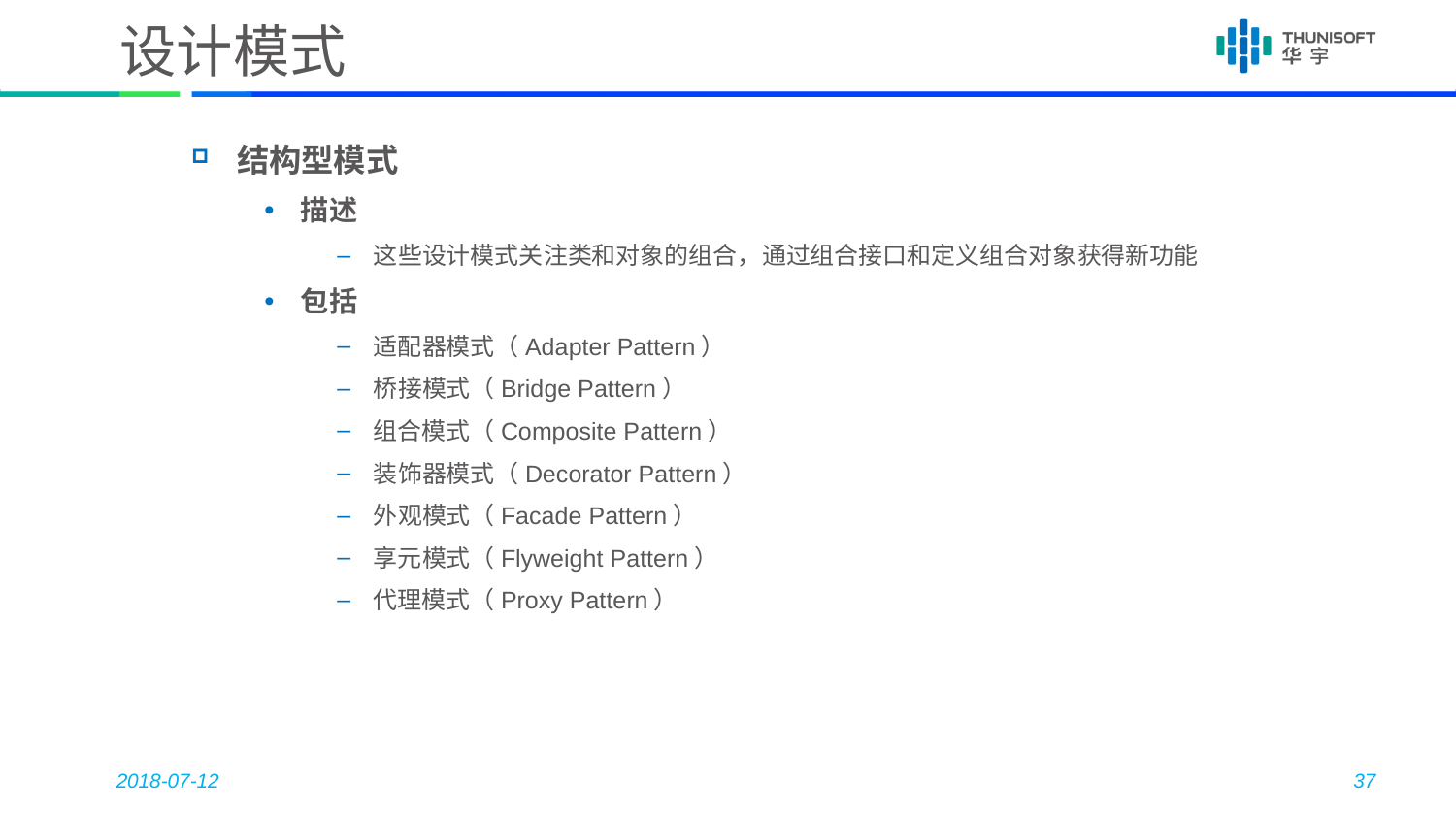

# 设计模式
结构型模式
描述
这些设计模式关注类和对象的组合，通过组合接口和定义组合对象获得新功能
包括
适配器模式（Adapter Pattern）
桥接模式（Bridge Pattern）
组合模式（Composite Pattern）
装饰器模式（Decorator Pattern）
外观模式（Facade Pattern）
享元模式（Flyweight Pattern）
代理模式（Proxy Pattern）
2018-07-12
37